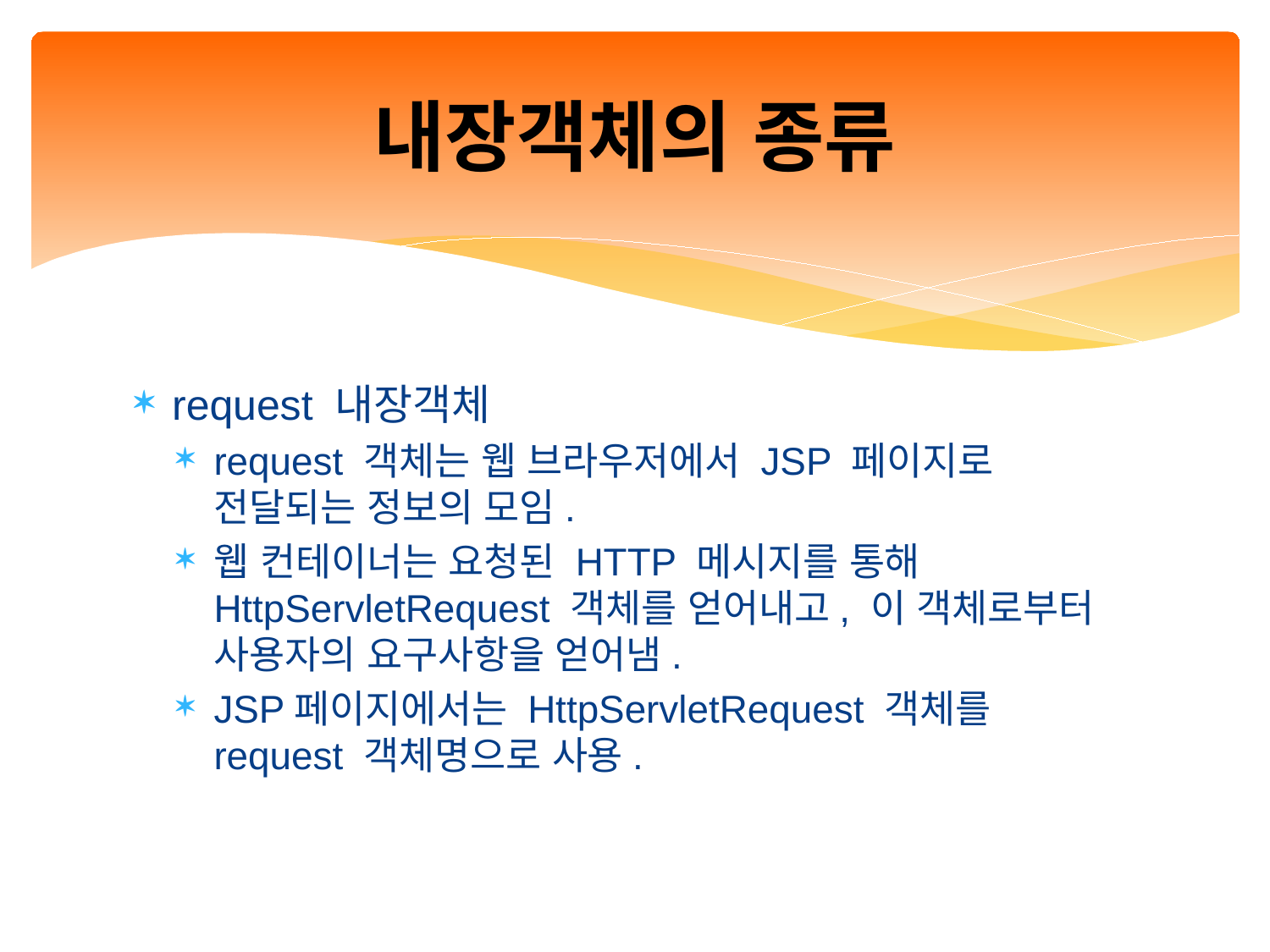

# 내장객체의 종류
request 내장객체
request 객체는 웹 브라우저에서 JSP 페이지로 전달되는 정보의 모임.
웹 컨테이너는 요청된 HTTP 메시지를 통해 HttpServletRequest 객체를 얻어내고, 이 객체로부터 사용자의 요구사항을 얻어냄.
JSP페이지에서는 HttpServletRequest 객체를 request 객체명으로 사용.